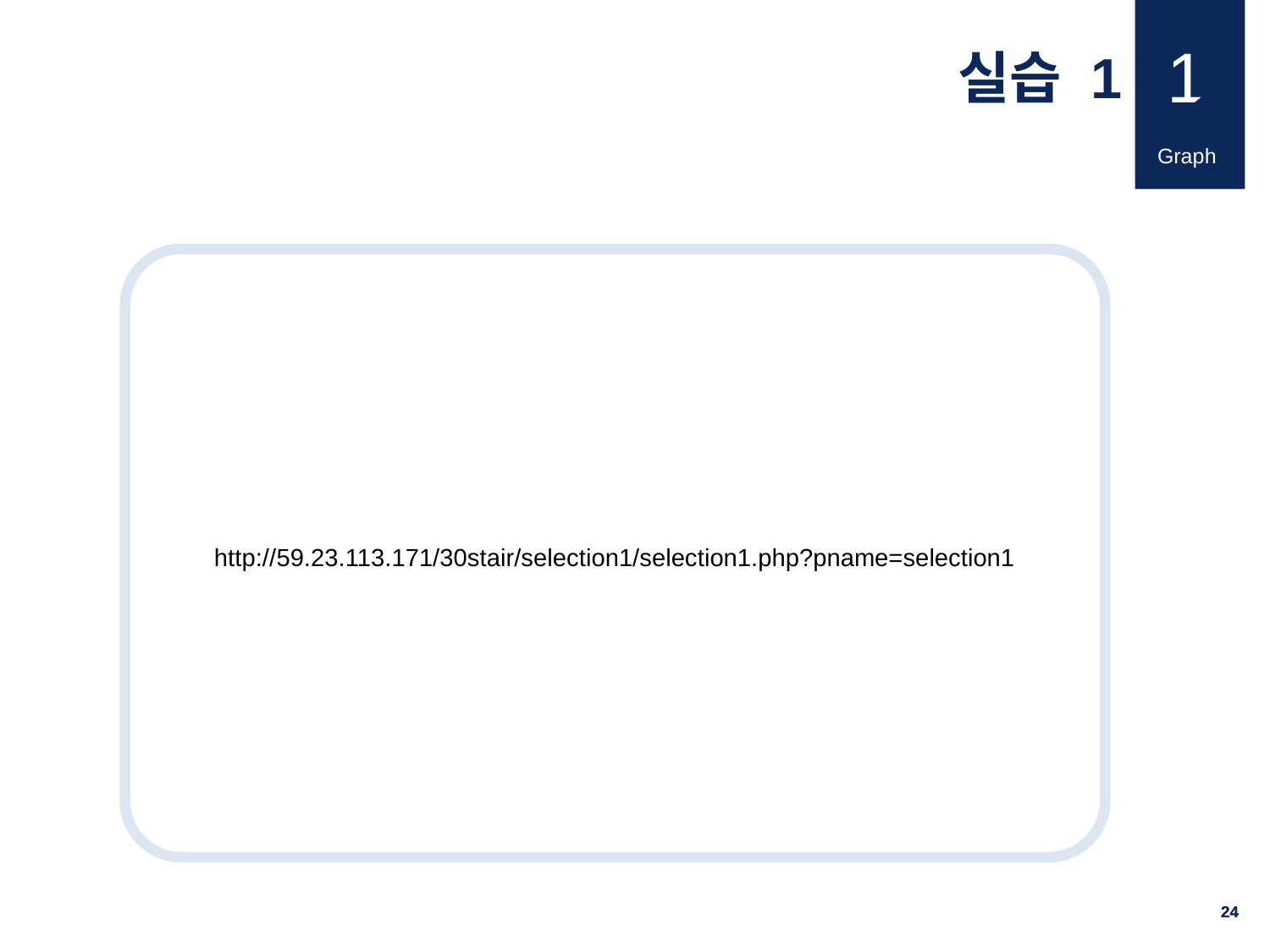

1

실습 1
Graph

http://59.23.113.171/30stair/selection1/selection1.php?pname=selection1
24
24